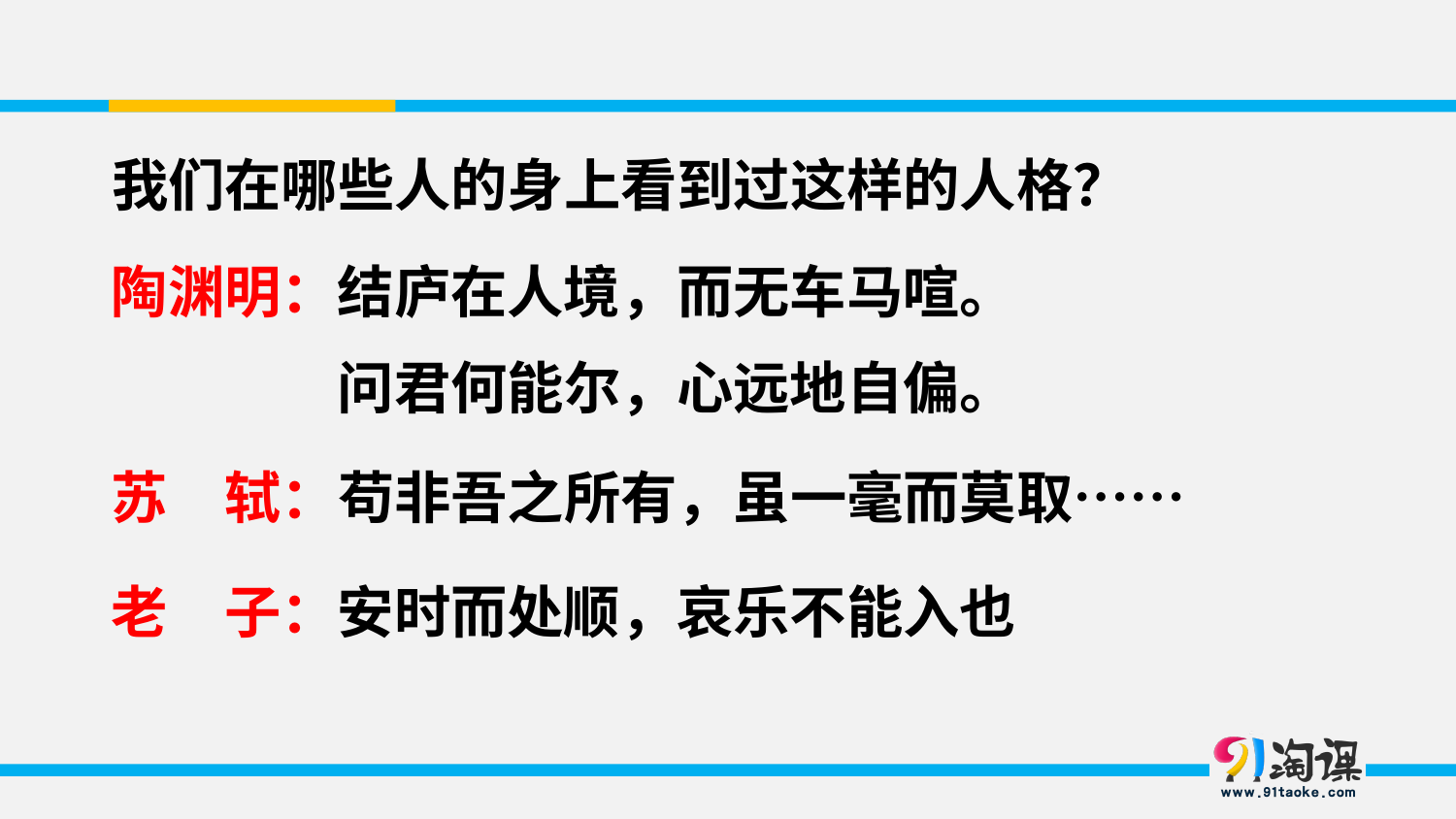

我们在哪些人的身上看到过这样的人格？
陶渊明：结庐在人境，而无车马喧。
　　　　问君何能尔，心远地自偏。
苏　轼：苟非吾之所有，虽一毫而莫取……
老　子：安时而处顺，哀乐不能入也